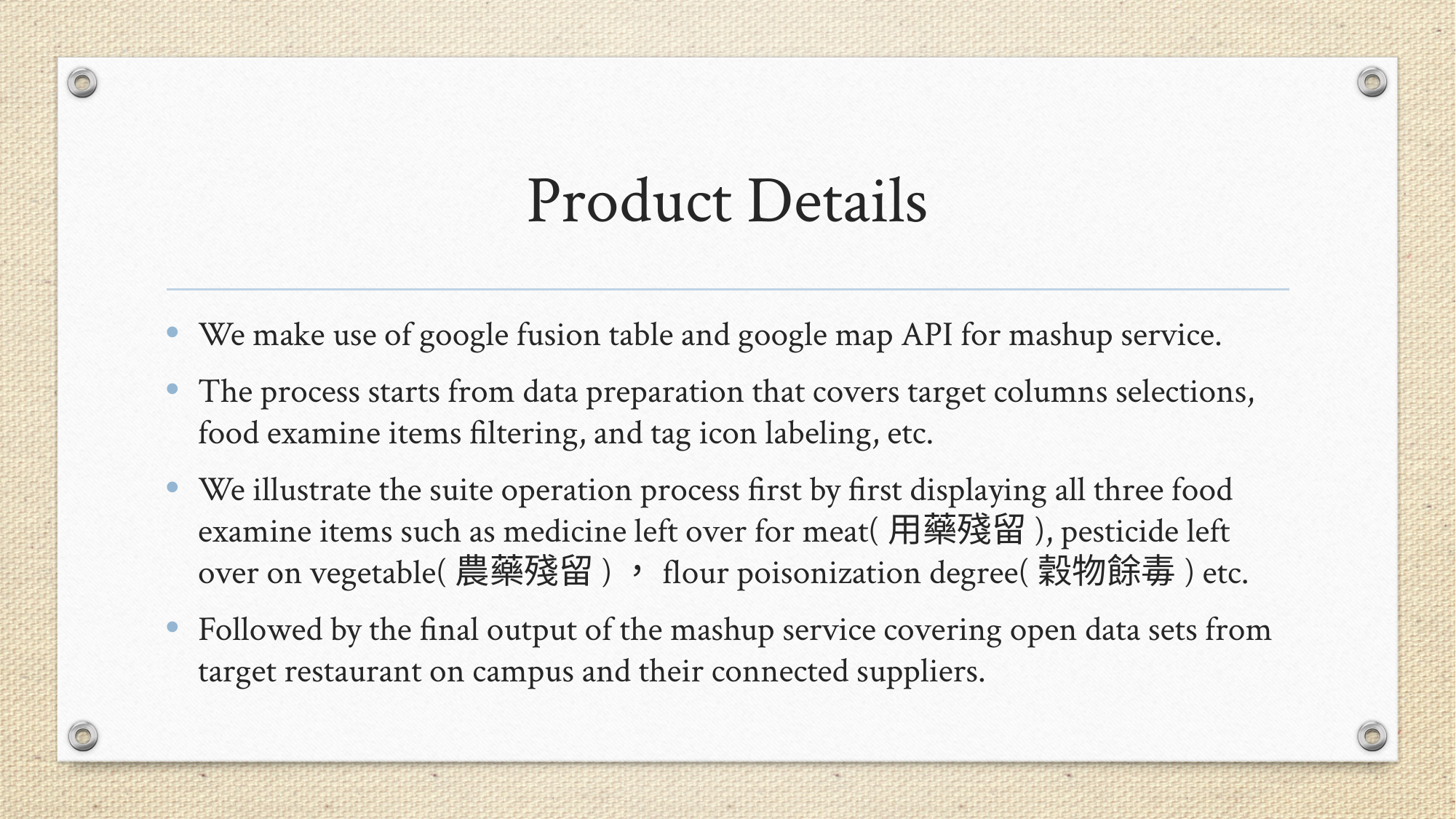

# Product Details
We make use of google fusion table and google map API for mashup service.
The process starts from data preparation that covers target columns selections, food examine items filtering, and tag icon labeling, etc.
We illustrate the suite operation process first by first displaying all three food examine items such as medicine left over for meat(用藥殘留), pesticide left over on vegetable(農藥殘留)，flour poisonization degree(穀物餘毒) etc.
Followed by the final output of the mashup service covering open data sets from target restaurant on campus and their connected suppliers.